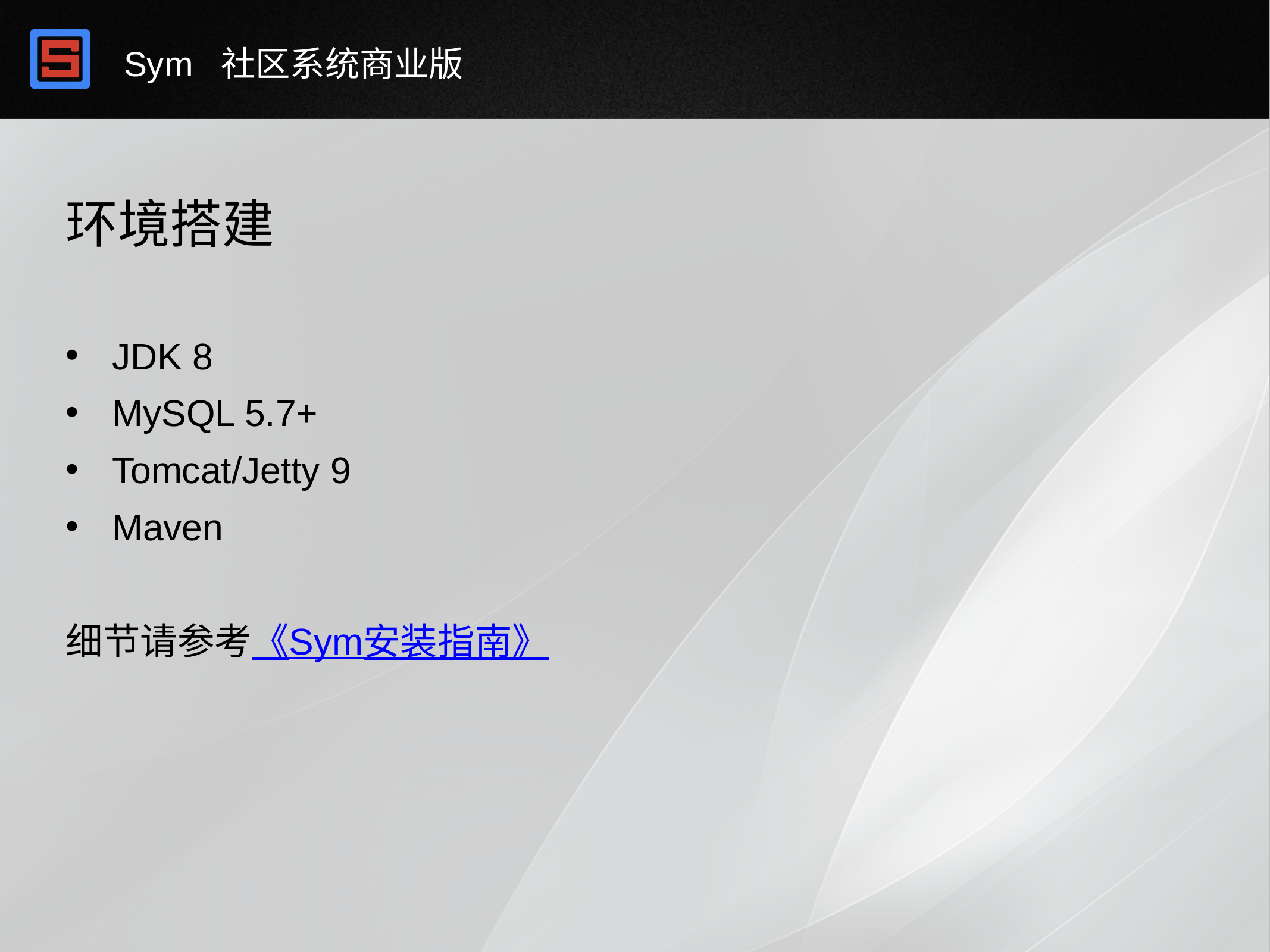

# 环境搭建
JDK 8
MySQL 5.7+
Tomcat/Jetty 9
Maven

细节请参考《Sym安装指南》